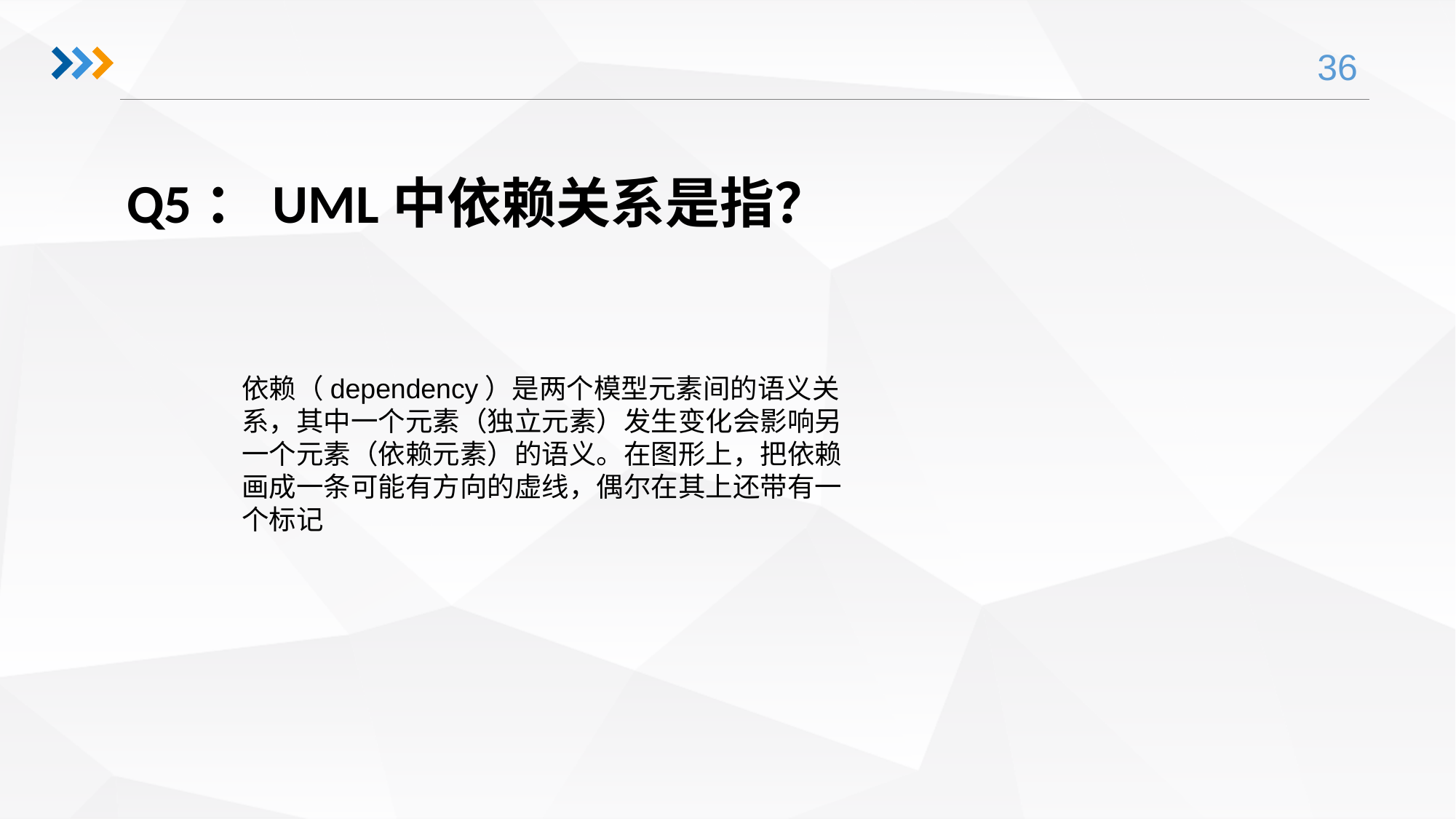

Q5：UML中依赖关系是指？
依赖（dependency）是两个模型元素间的语义关系，其中一个元素（独立元素）发生变化会影响另一个元素（依赖元素）的语义。在图形上，把依赖画成一条可能有方向的虚线，偶尔在其上还带有一个标记